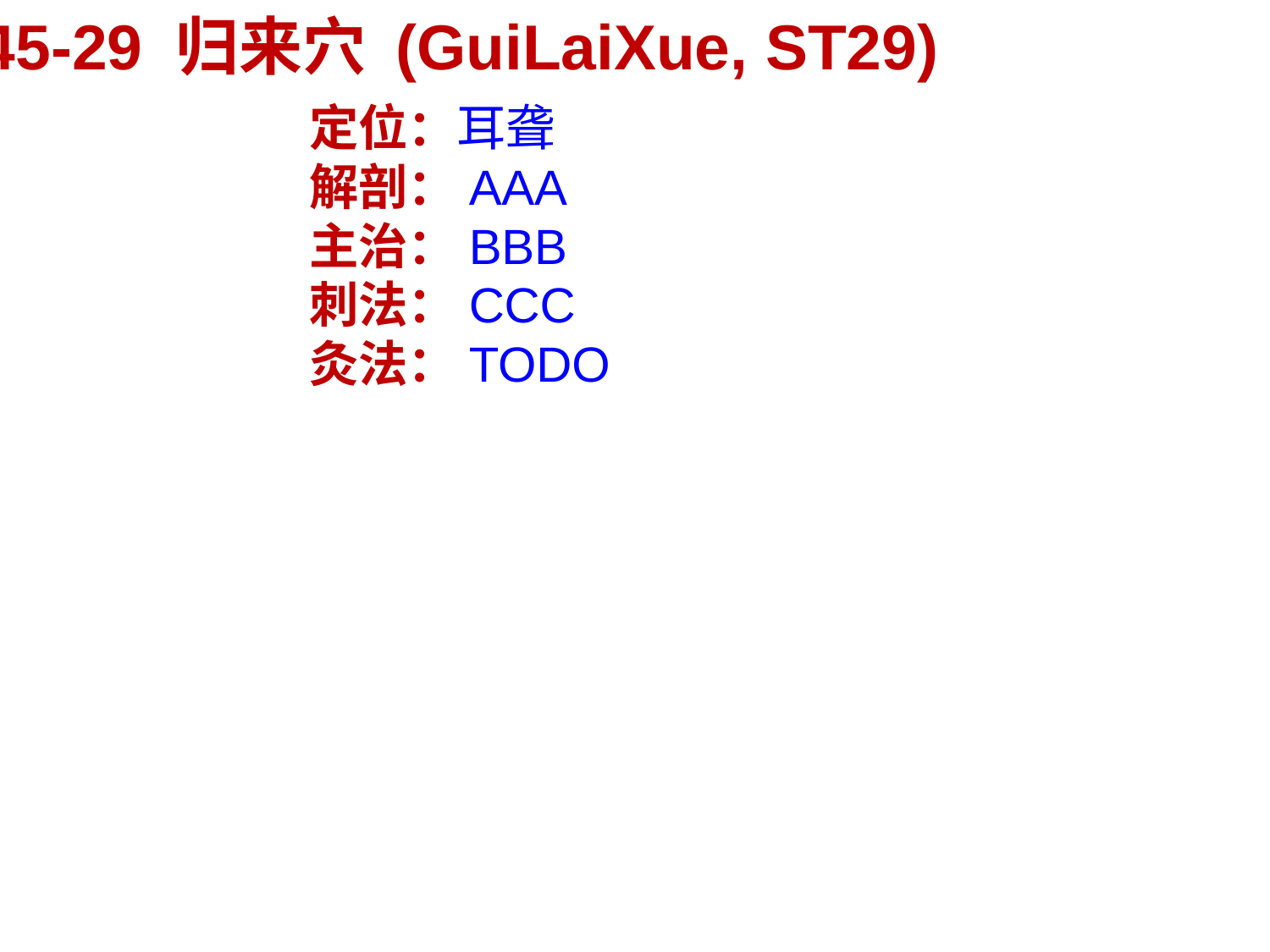

45-29 归来穴 (GuiLaiXue, ST29)
定位：耳聋
解剖：AAA
主治：BBB
刺法：CCC
灸法：TODO